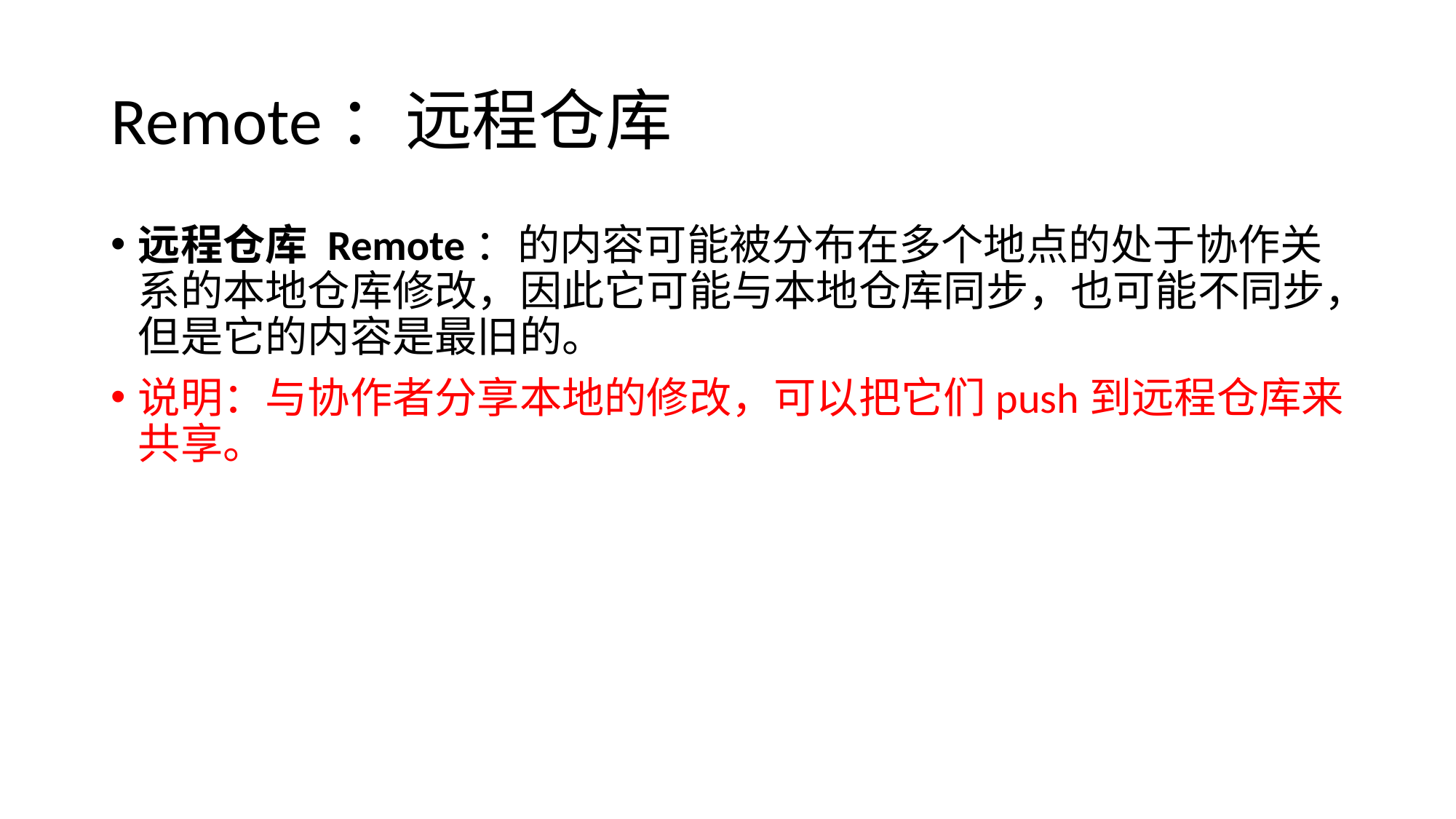

# Remote：远程仓库
远程仓库 Remote：的内容可能被分布在多个地点的处于协作关系的本地仓库修改，因此它可能与本地仓库同步，也可能不同步，但是它的内容是最旧的。
说明：与协作者分享本地的修改，可以把它们push到远程仓库来共享。